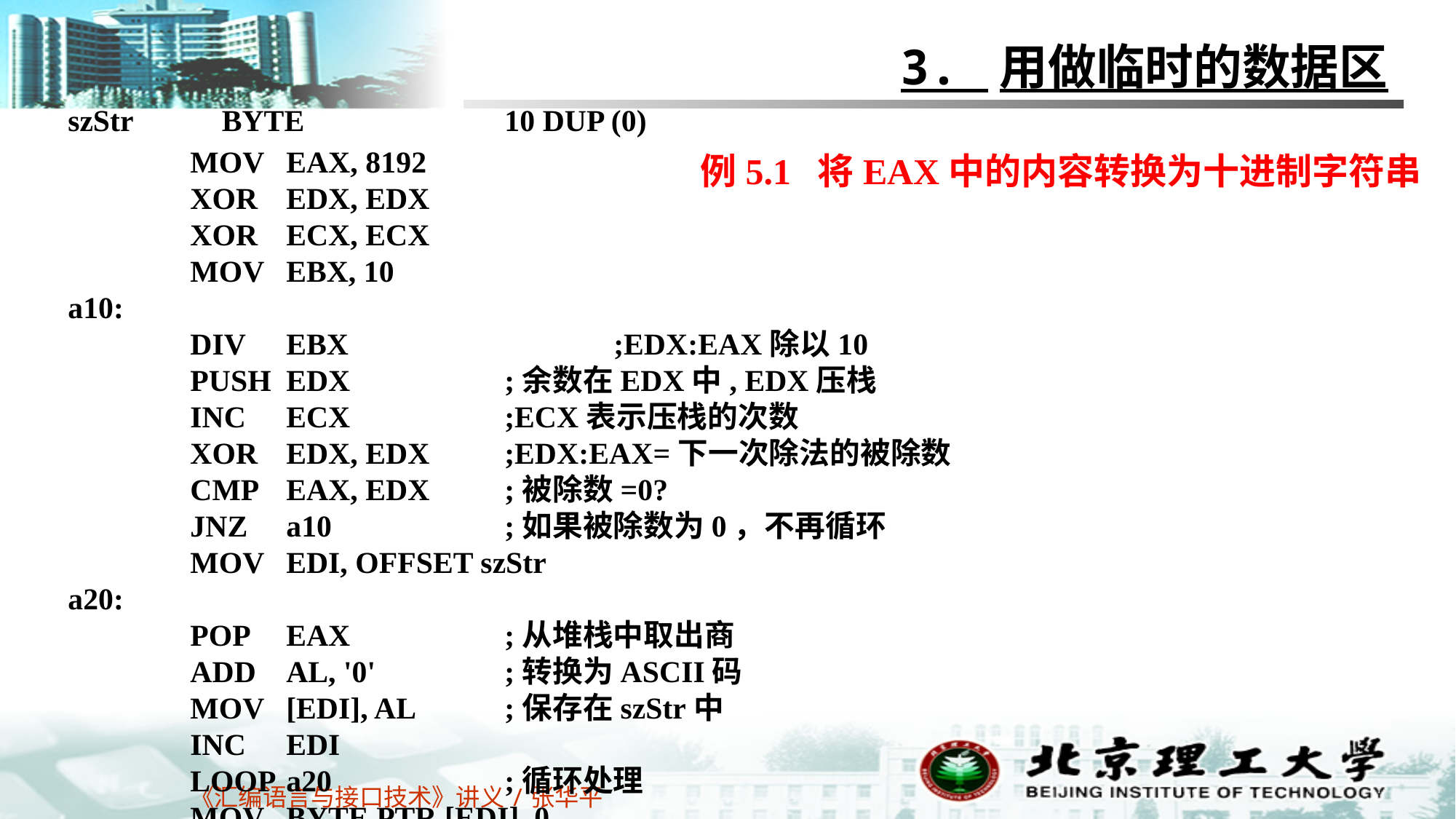

3. 用做临时的数据区

szStr            BYTE		10 DUP (0)
                MOV 	EAX, 8192
                XOR 	EDX, EDX
                XOR 	ECX, ECX
                MOV 	EBX, 10
a10:
                DIV 	EBX         		;EDX:EAX除以10
                PUSH	EDX           	;余数在EDX中, EDX压栈
                INC 	ECX           	;ECX表示压栈的次数
                XOR 	EDX, EDX       	;EDX:EAX=下一次除法的被除数
                CMP 	EAX, EDX       	;被除数=0?
                JNZ	a10             	;如果被除数为0，不再循环
                MOV 	EDI, OFFSET szStr
a20:
                POP	EAX           	;从堆栈中取出商
                ADD 	AL, '0'         	;转换为ASCII码
                MOV	[EDI], AL      	;保存在szStr中
                INC 	EDI
                LOOP	a20       	    	;循环处理
                MOV	BYTE PTR [EDI], 0
例5.1  将EAX中的内容转换为十进制字符串